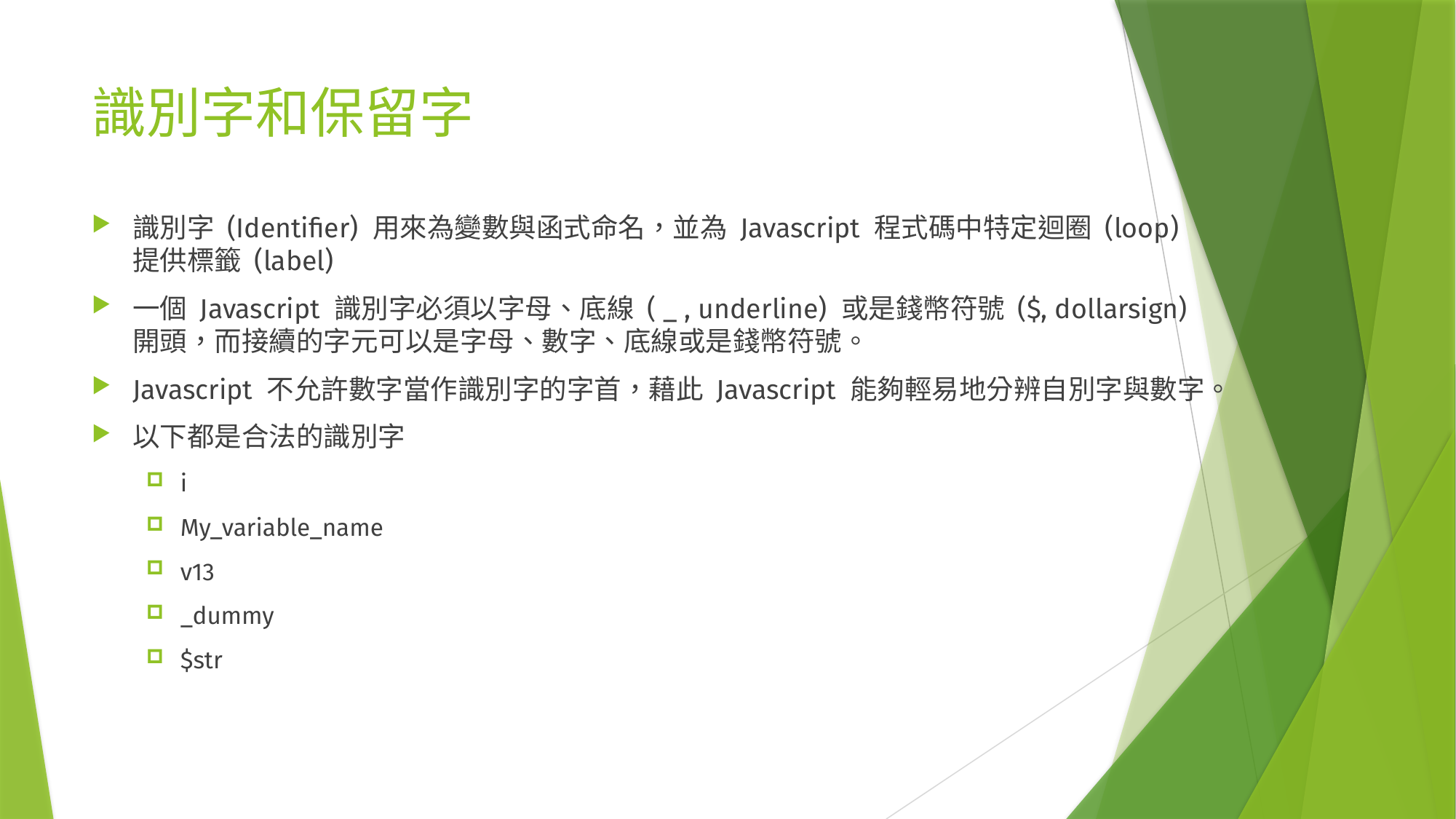

# 識別字和保留字
識別字 (Identifier) 用來為變數與函式命名，並為 Javascript 程式碼中特定迴圈 (loop) 提供標籤 (label)
一個 Javascript 識別字必須以字母、底線 ( _ , underline) 或是錢幣符號 ($, dollarsign)  開頭，而接續的字元可以是字母、數字、底線或是錢幣符號。
Javascript 不允許數字當作識別字的字首，藉此 Javascript 能夠輕易地分辨自別字與數字。
以下都是合法的識別字
i
My_variable_name
v13
_dummy
$str